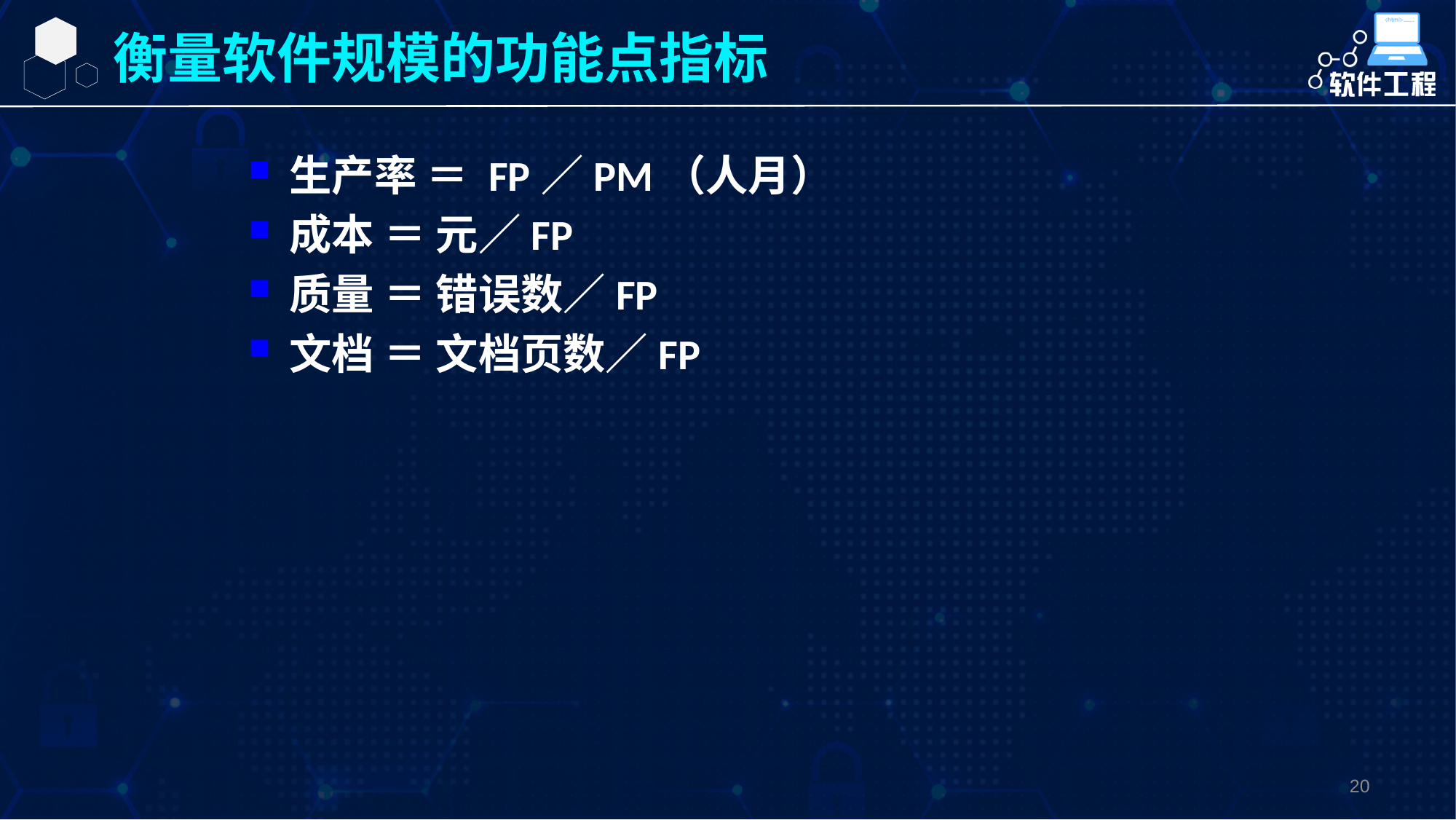

20
衡量软件规模的功能点指标
生产率 ＝ FP／PM（人月）
成本 ＝ 元／FP
质量 ＝ 错误数／FP
文档 ＝ 文档页数／FP